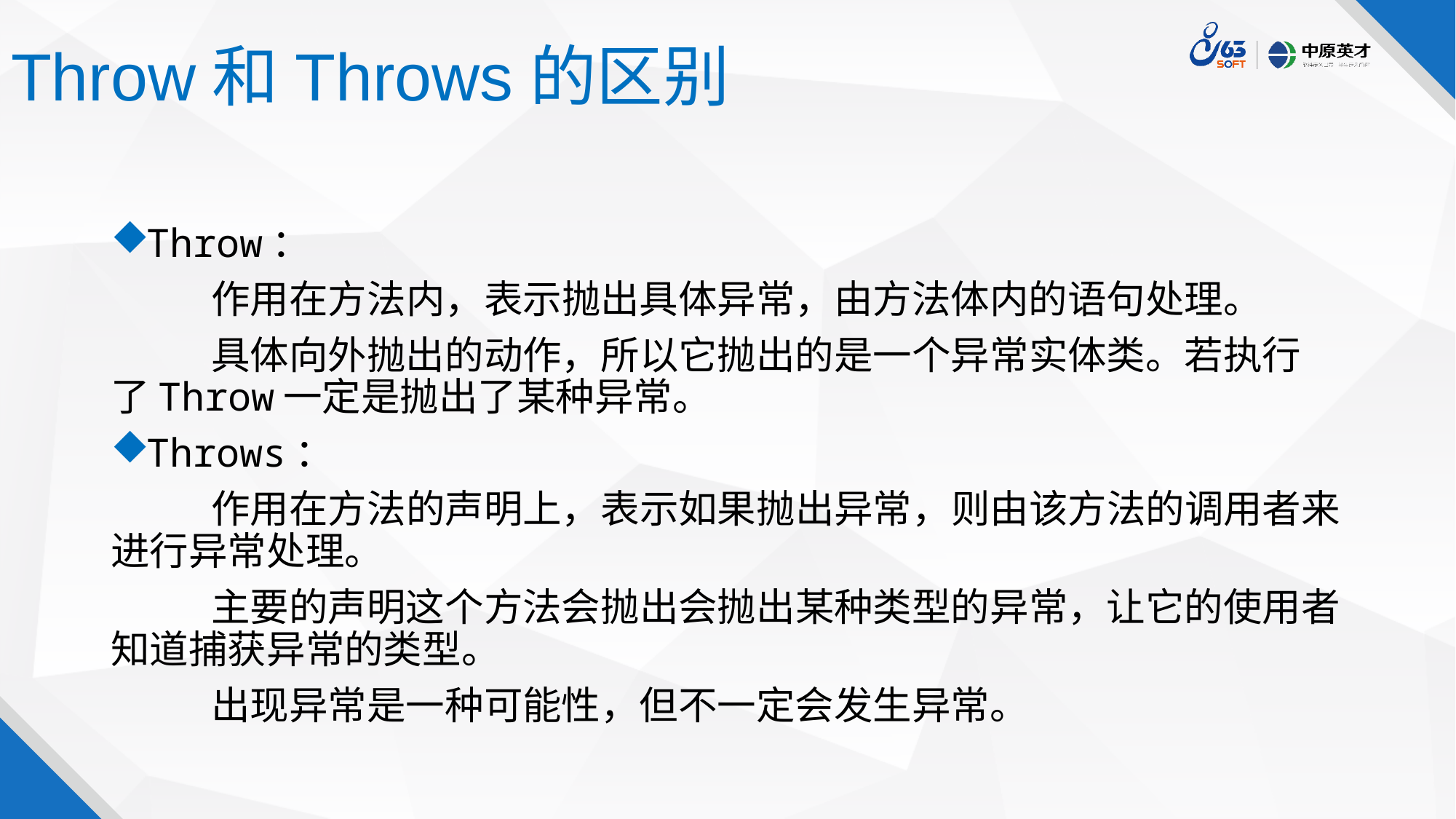

# Throw和Throws的区别
Throw：
	作用在方法内，表示抛出具体异常，由方法体内的语句处理。
	具体向外抛出的动作，所以它抛出的是一个异常实体类。若执行	了Throw一定是抛出了某种异常。
Throws：
	作用在方法的声明上，表示如果抛出异常，则由该方法的调用者来进行异常处理。
	主要的声明这个方法会抛出会抛出某种类型的异常，让它的使用者知道捕获异常的类型。
	出现异常是一种可能性，但不一定会发生异常。